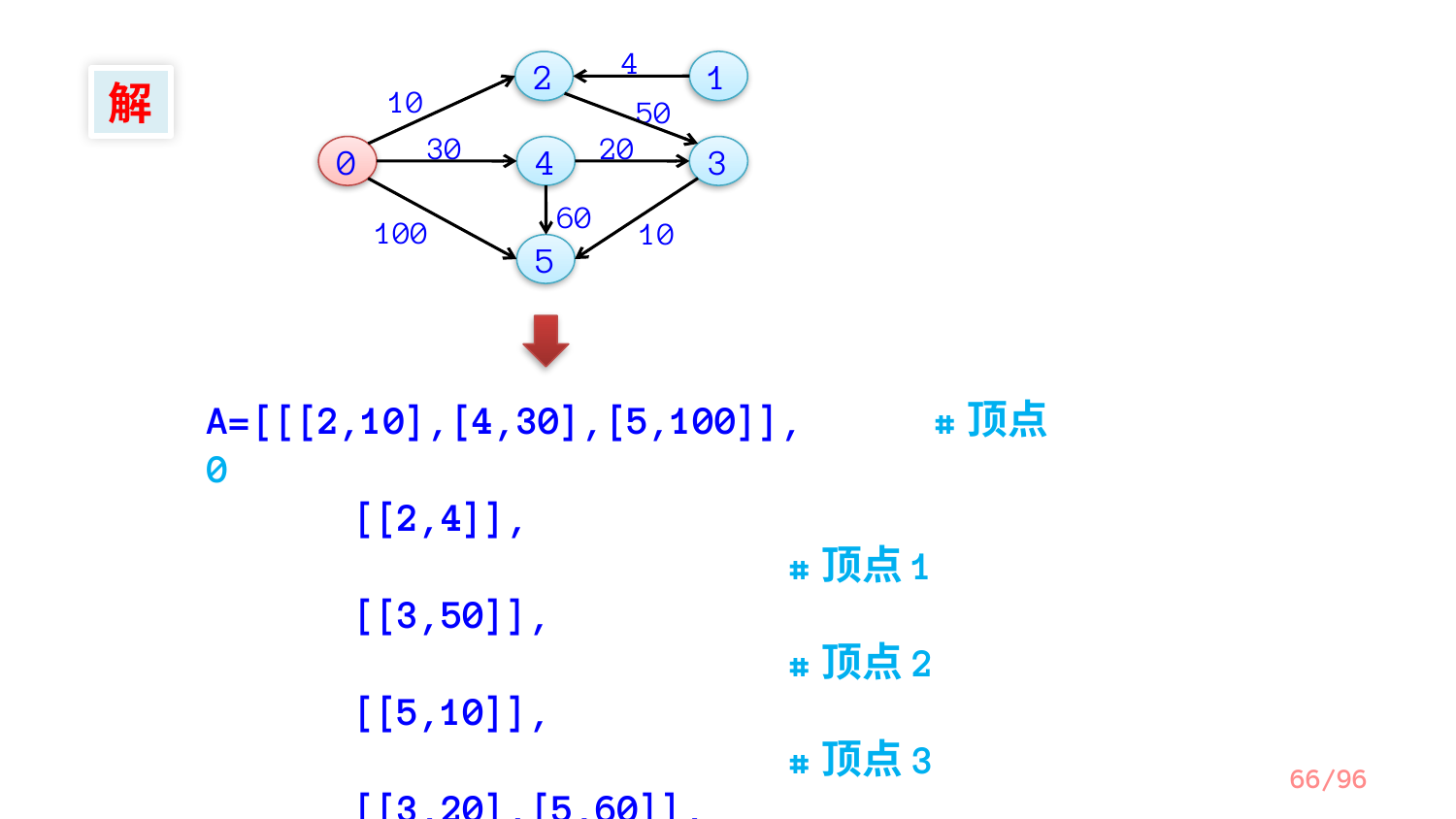

4
1
2

10
50

30
20
0
4
3

60
100
10
5
解

A=[[[2,10],[4,30],[5,100]],	#顶点0
  	[[2,4]],		 					#顶点1
  	[[3,50]], 							#顶点2
  	[[5,10]], 							#顶点3
  	[[3,20],[5,60]],		 		#顶点4
	[] ]		 							#顶点5
66/96